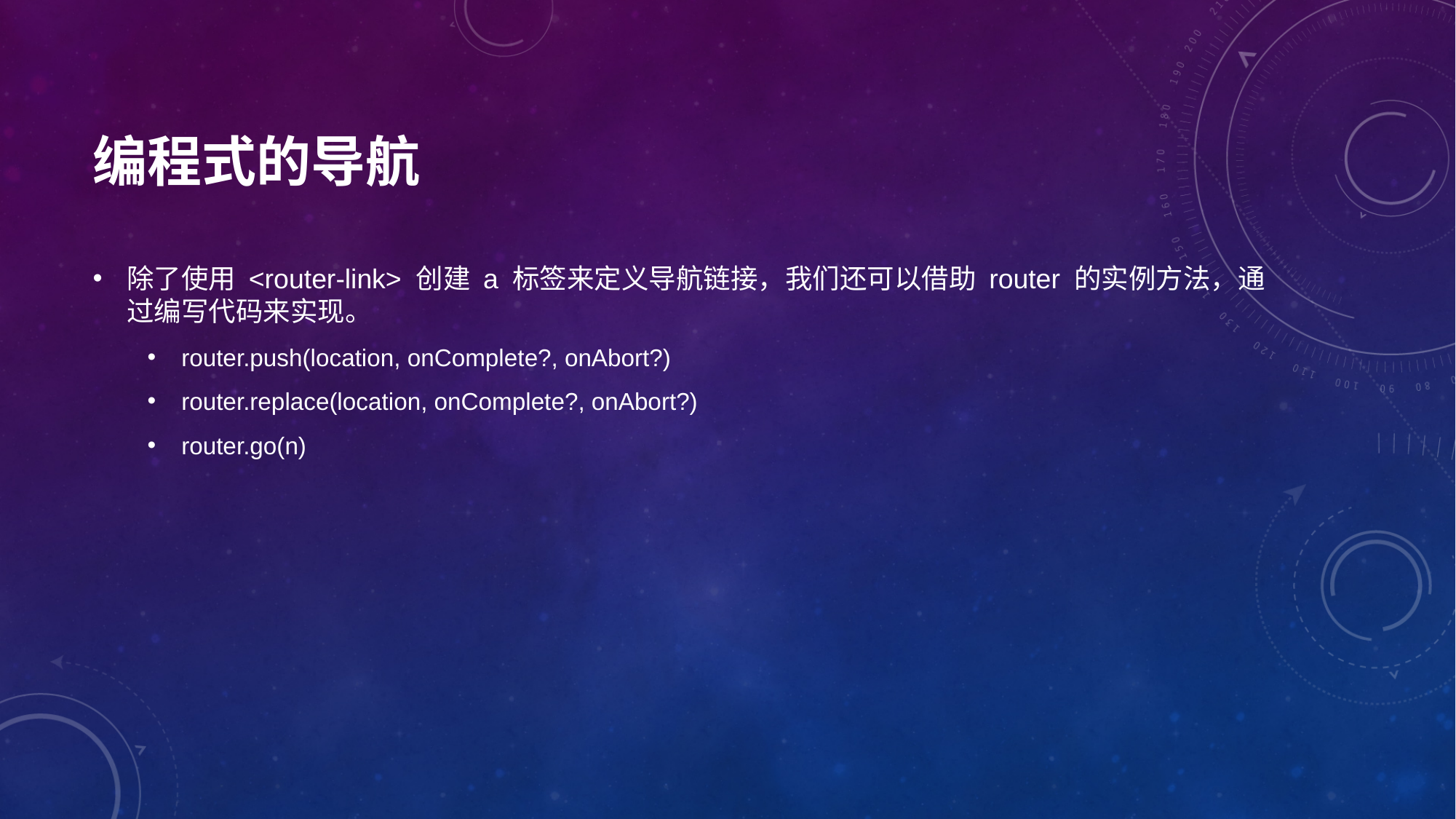

# 编程式的导航
除了使用 <router-link> 创建 a 标签来定义导航链接，我们还可以借助 router 的实例方法，通过编写代码来实现。
router.push(location, onComplete?, onAbort?)
router.replace(location, onComplete?, onAbort?)
router.go(n)